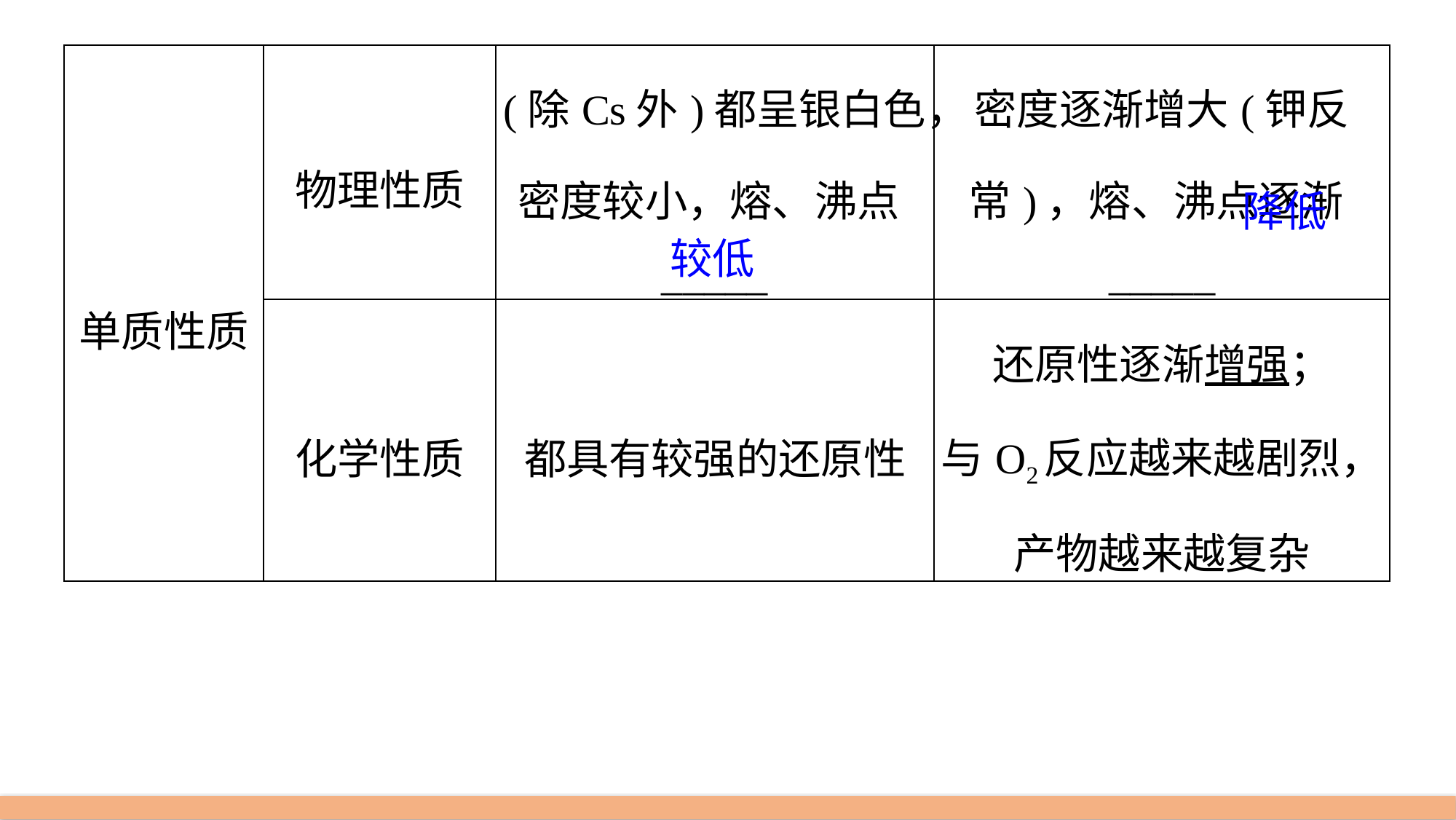

| 单质性质 | 物理性质 | (除Cs外)都呈银白色，密度较小，熔、沸点\_\_\_\_\_ | 密度逐渐增大(钾反常)，熔、沸点逐渐\_\_\_\_\_ |
| --- | --- | --- | --- |
|  | 化学性质 | 都具有较强的还原性 | 还原性逐渐增强； 与O2反应越来越剧烈，产物越来越复杂 |
降低
较低